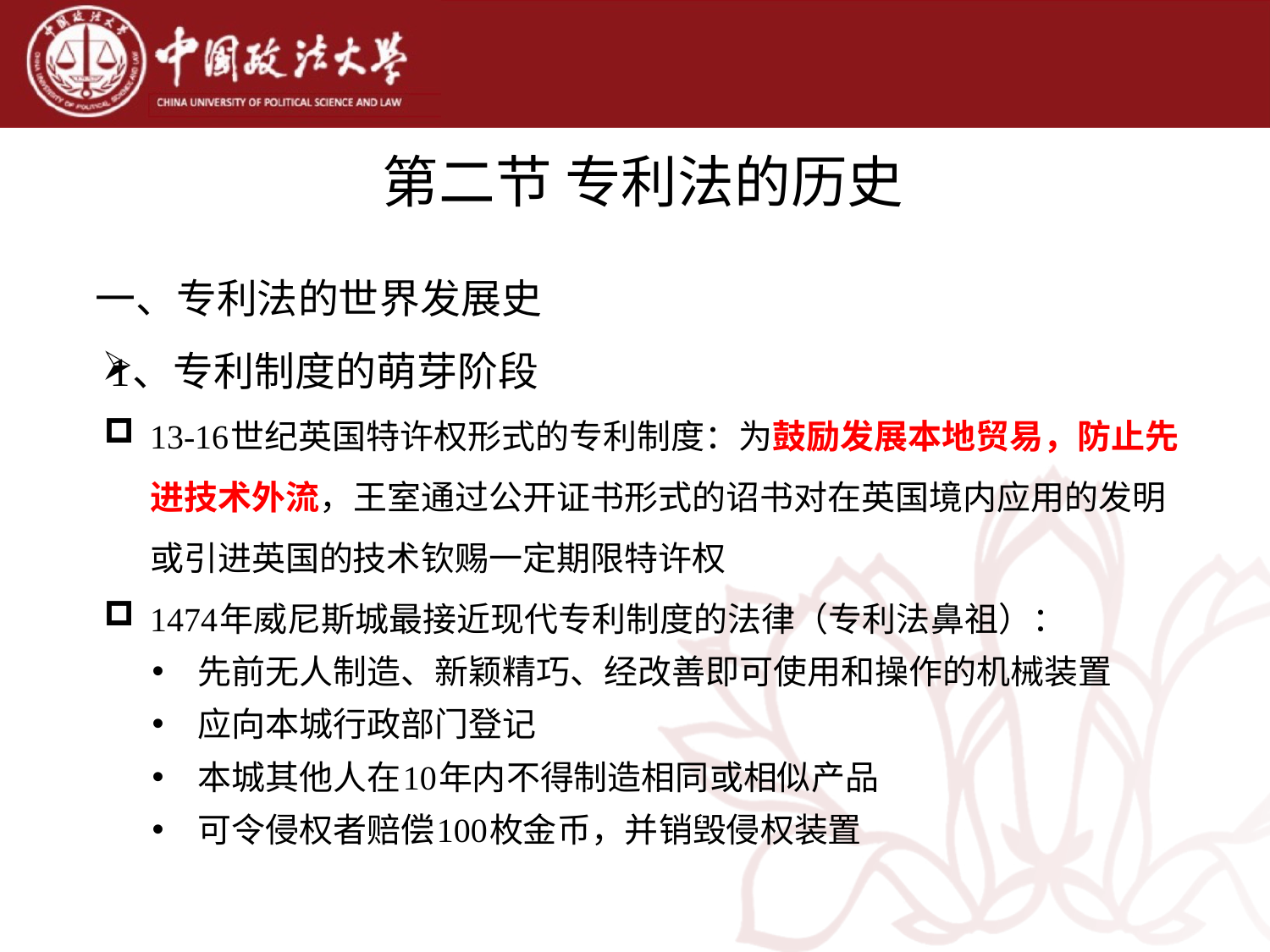

# 第二节 专利法的历史
一、专利法的世界发展史
1、专利制度的萌芽阶段
13-16世纪英国特许权形式的专利制度：为鼓励发展本地贸易，防止先进技术外流，王室通过公开证书形式的诏书对在英国境内应用的发明或引进英国的技术钦赐一定期限特许权
1474年威尼斯城最接近现代专利制度的法律（专利法鼻祖）：
先前无人制造、新颖精巧、经改善即可使用和操作的机械装置
应向本城行政部门登记
本城其他人在10年内不得制造相同或相似产品
可令侵权者赔偿100枚金币，并销毁侵权装置